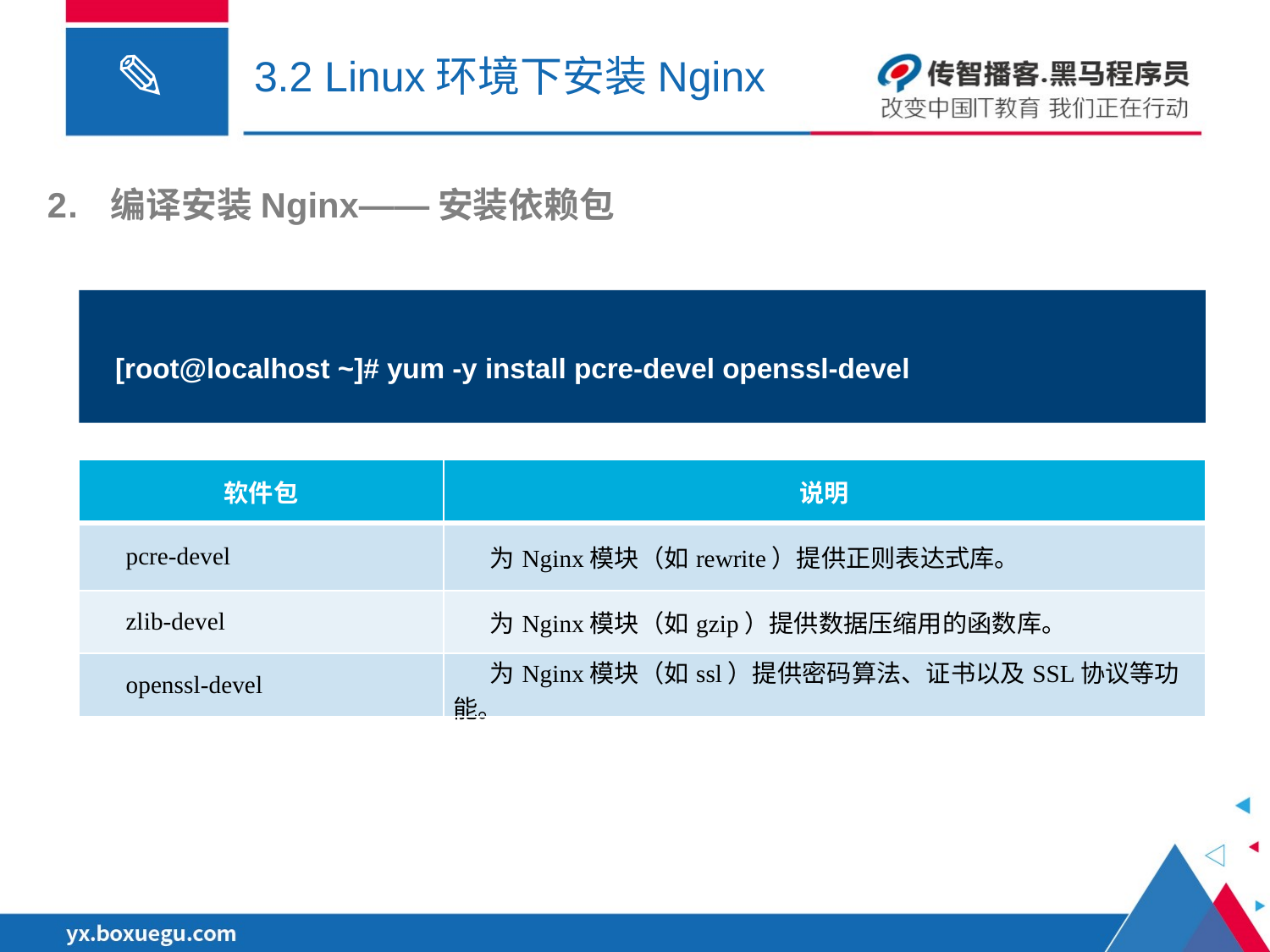

# 3.2 Linux环境下安装Nginx
编译安装Nginx——安装依赖包

[root@localhost ~]# yum -y install pcre-devel openssl-devel
| 软件包 | 说明 |
| --- | --- |
| pcre-devel | 为Nginx模块（如rewrite）提供正则表达式库。 |
| zlib-devel | 为Nginx模块（如gzip）提供数据压缩用的函数库。 |
| openssl-devel | 为Nginx模块（如ssl）提供密码算法、证书以及SSL协议等功能。 |